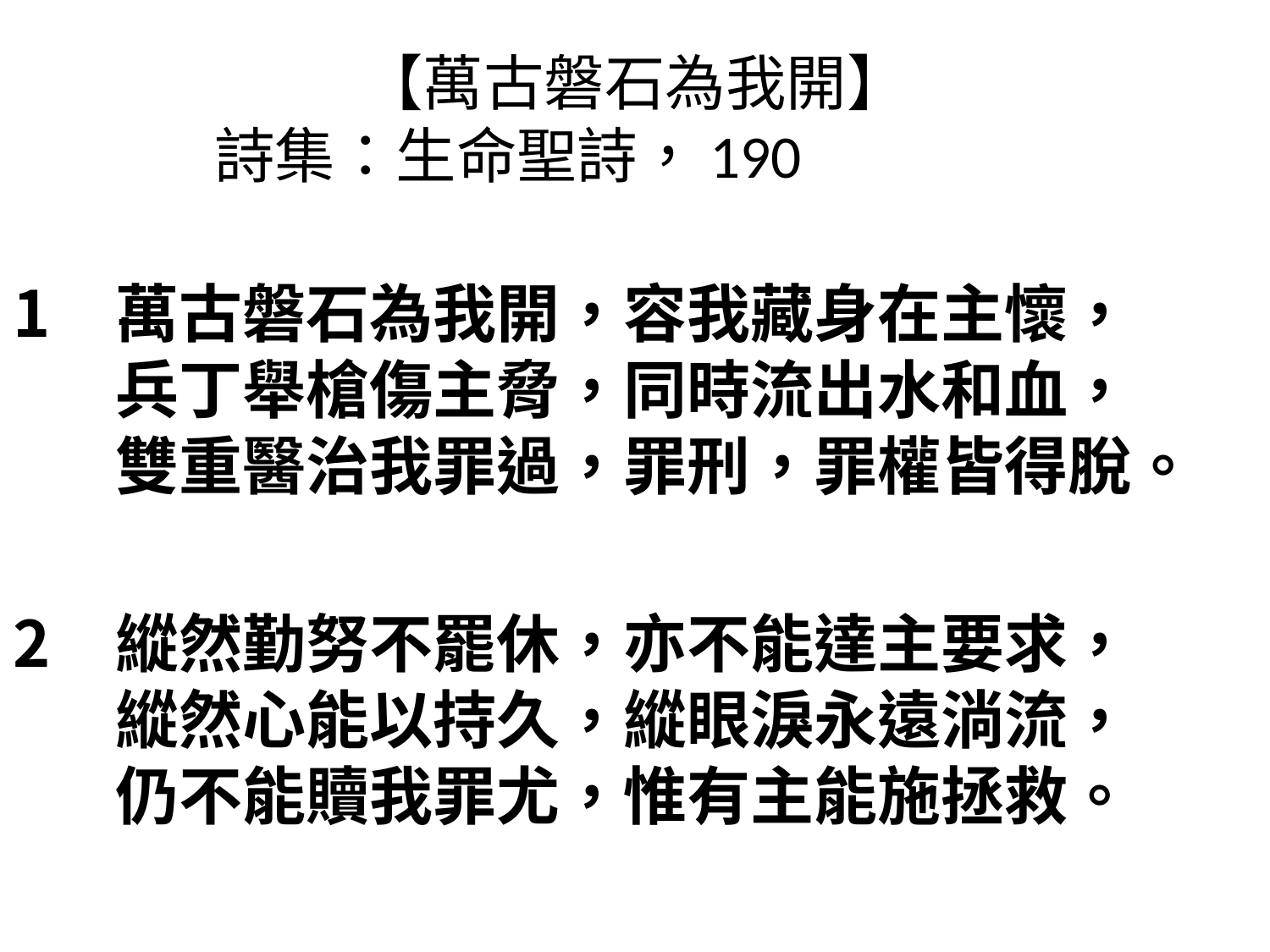

# 【萬古磐石為我開】 詩集：生命聖詩，190
萬古磐石為我開，容我藏身在主懷，
兵丁舉槍傷主脅，同時流出水和血，
雙重醫治我罪過，罪刑，罪權皆得脫。

縱然勤努不罷休，亦不能達主要求，
縱然心能以持久，縱眼淚永遠淌流，
仍不能贖我罪尤，惟有主能施拯救。